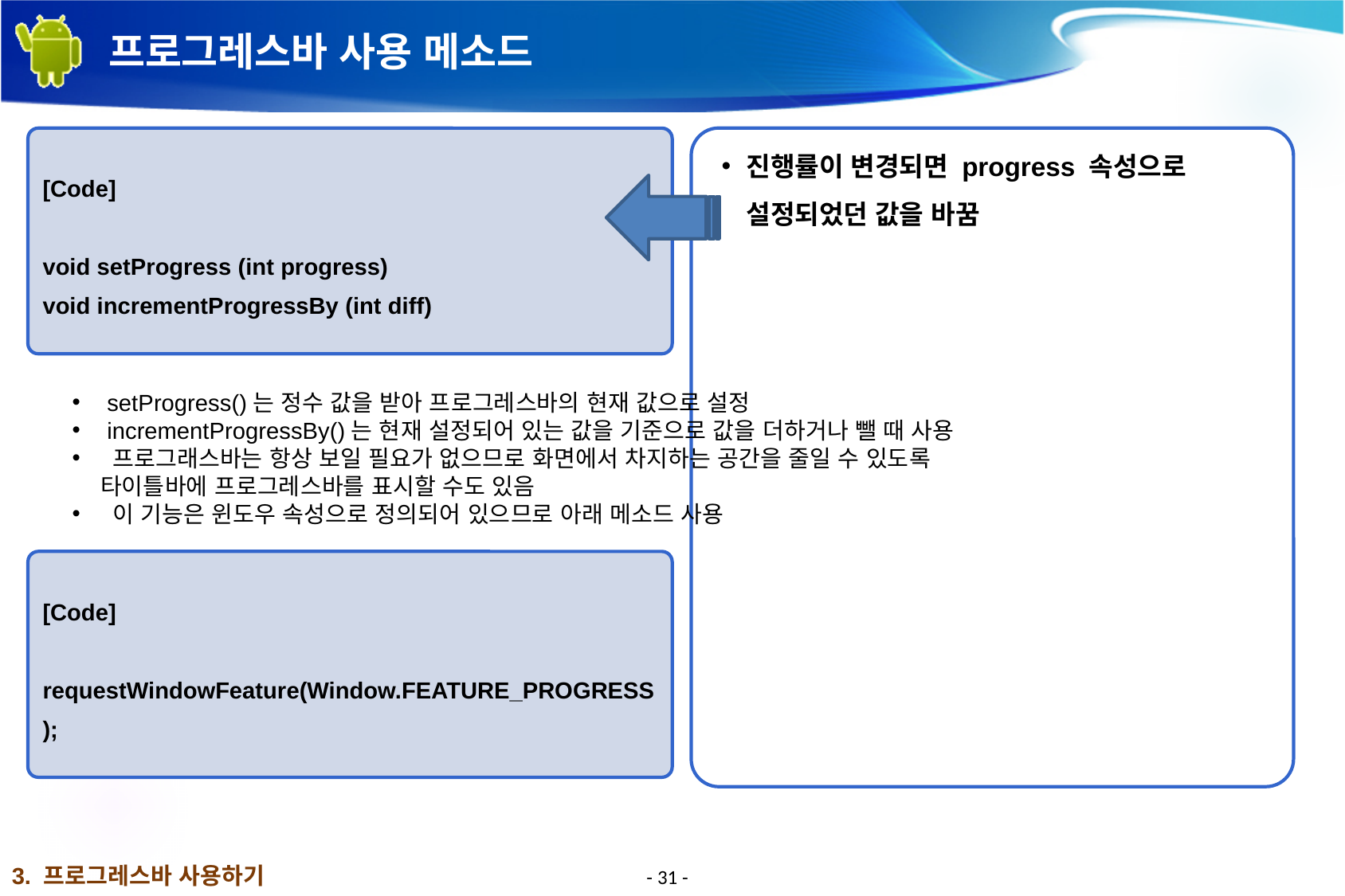

# 프로그레스바 사용 메소드

[Code]

void setProgress (int progress)
void incrementProgressBy (int diff)
진행률이 변경되면 progress 속성으로 설정되었던 값을 바꿈

 setProgress()는 정수 값을 받아 프로그레스바의 현재 값으로 설정
 incrementProgressBy()는 현재 설정되어 있는 값을 기준으로 값을 더하거나 뺄 때 사용
 프로그래스바는 항상 보일 필요가 없으므로 화면에서 차지하는 공간을 줄일 수 있도록  타이틀바에 프로그레스바를 표시할 수도 있음
 이 기능은 윈도우 속성으로 정의되어 있으므로 아래 메소드 사용
[Code]

requestWindowFeature(Window.FEATURE_PROGRESS);
3. 프로그레스바 사용하기